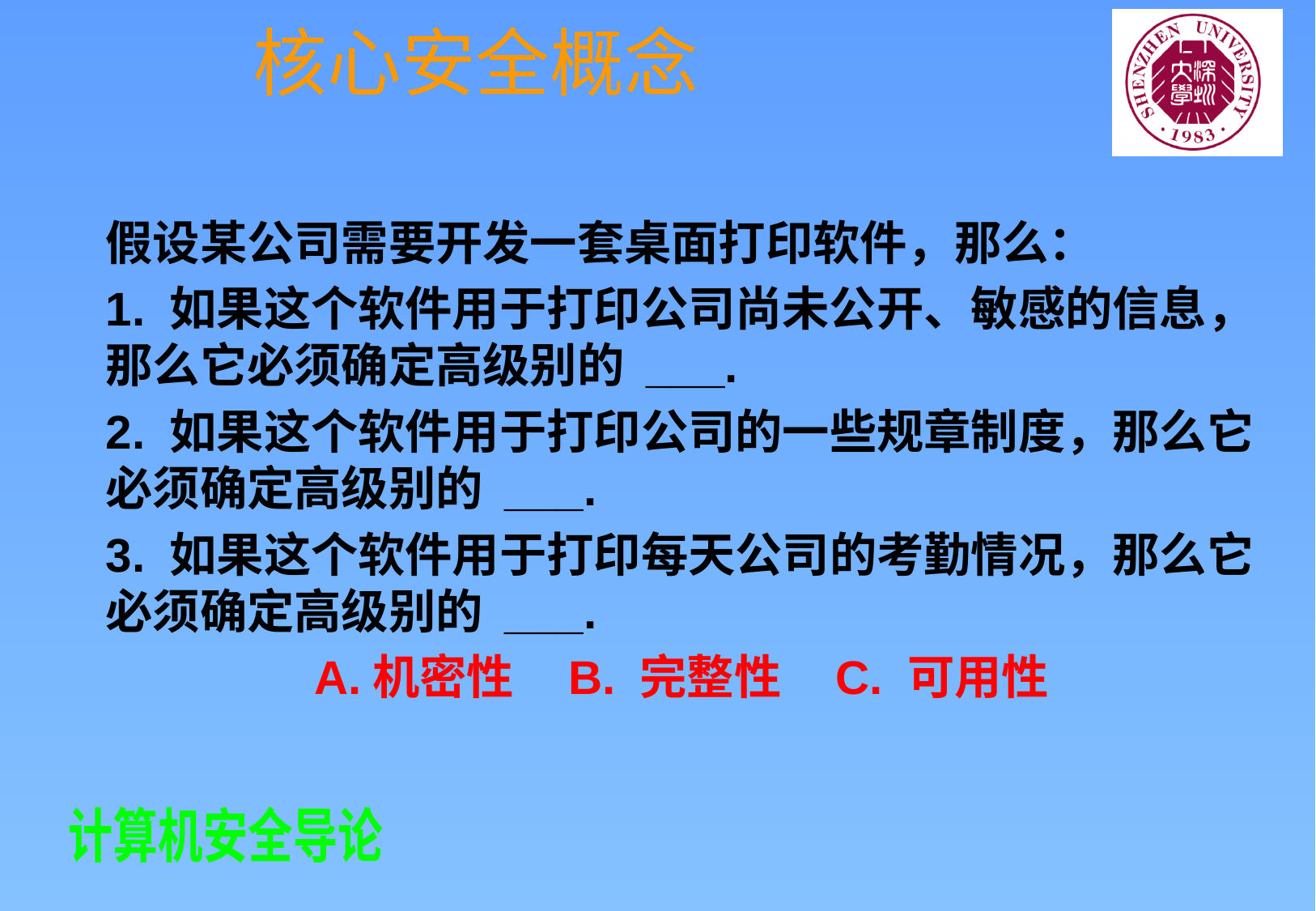

# 核心安全概念
假设某公司需要开发一套桌面打印软件，那么：
1. 如果这个软件用于打印公司尚未公开、敏感的信息，那么它必须确定高级别的 ___.
2. 如果这个软件用于打印公司的一些规章制度，那么它必须确定高级别的 ___.
3. 如果这个软件用于打印每天公司的考勤情况，那么它必须确定高级别的 ___.
A.机密性    B. 完整性    C. 可用性